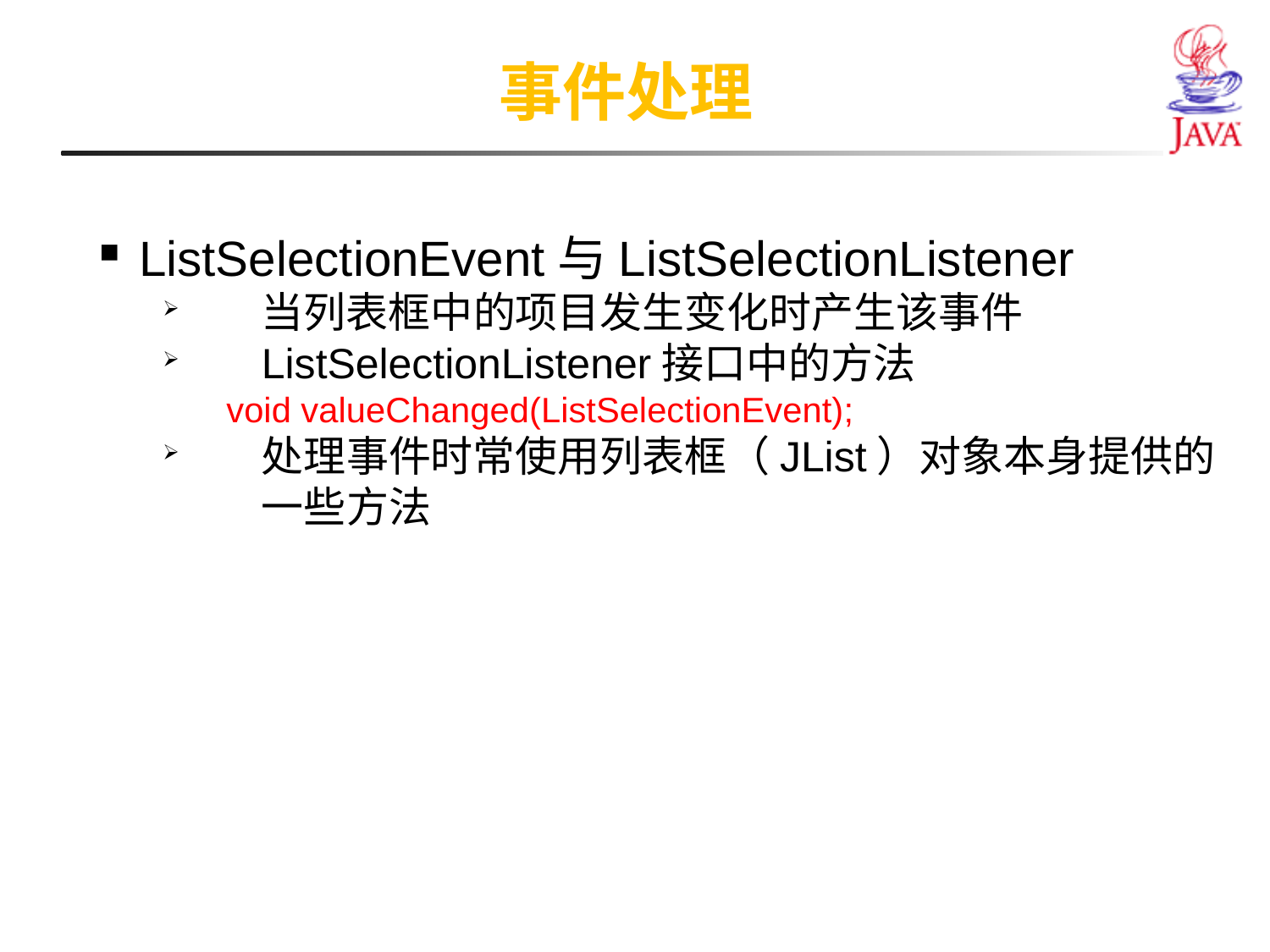

事件处理
ListSelectionEvent与ListSelectionListener
当列表框中的项目发生变化时产生该事件
ListSelectionListener接口中的方法
void valueChanged(ListSelectionEvent);
处理事件时常使用列表框（JList）对象本身提供的一些方法